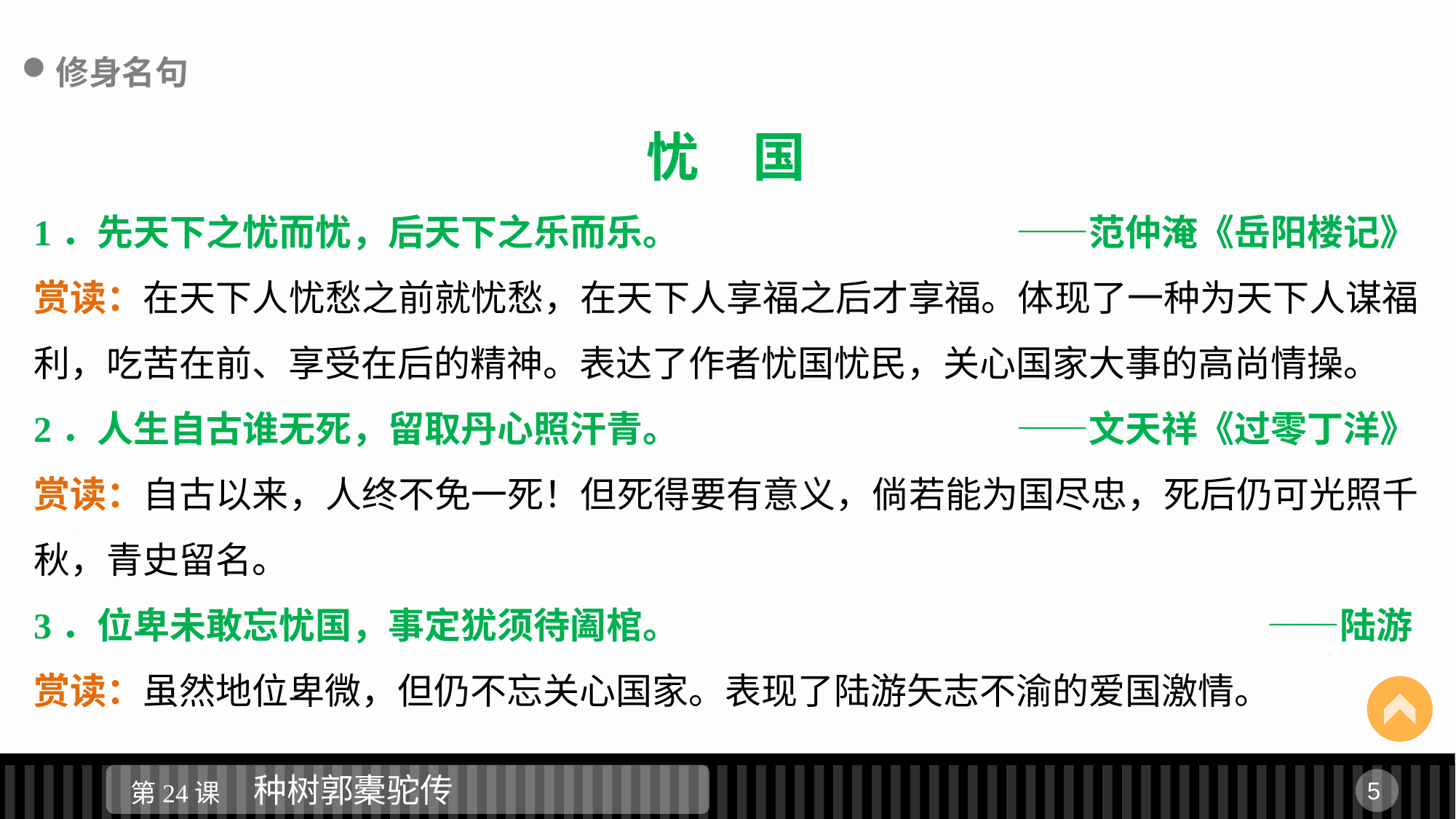

修身名句
忧　国
1．先天下之忧而忧，后天下之乐而乐。				——范仲淹《岳阳楼记》
赏读：在天下人忧愁之前就忧愁，在天下人享福之后才享福。体现了一种为天下人谋福利，吃苦在前、享受在后的精神。表达了作者忧国忧民，关心国家大事的高尚情操。
2．人生自古谁无死，留取丹心照汗青。				——文天祥《过零丁洋》
赏读：自古以来，人终不免一死！但死得要有意义，倘若能为国尽忠，死后仍可光照千秋，青史留名。
3．位卑未敢忘忧国，事定犹须待阖棺。						    ——陆游
赏读：虽然地位卑微，但仍不忘关心国家。表现了陆游矢志不渝的爱国激情。